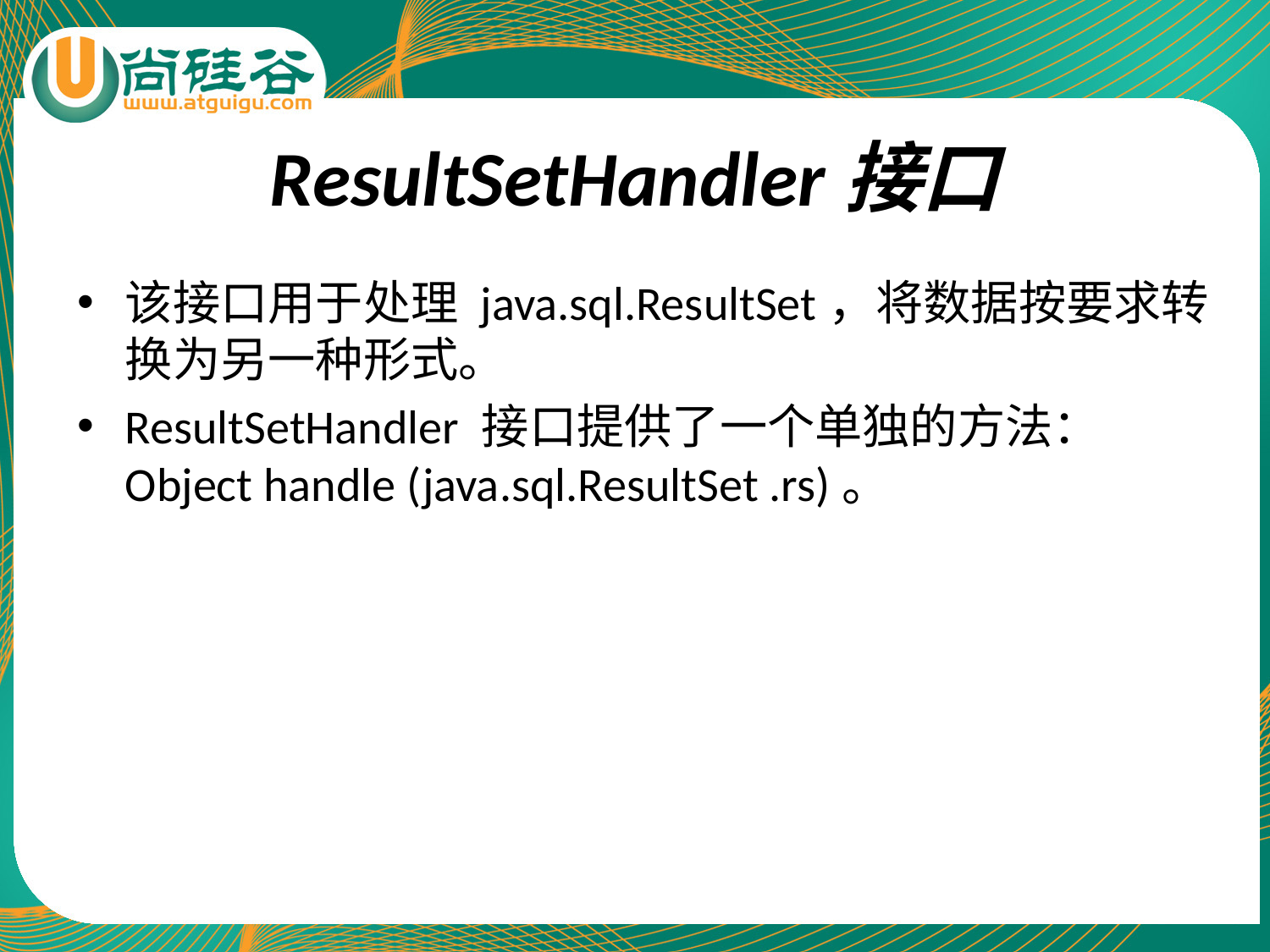

# ResultSetHandler接口
该接口用于处理 java.sql.ResultSet，将数据按要求转换为另一种形式。
ResultSetHandler 接口提供了一个单独的方法：Object handle (java.sql.ResultSet .rs)。